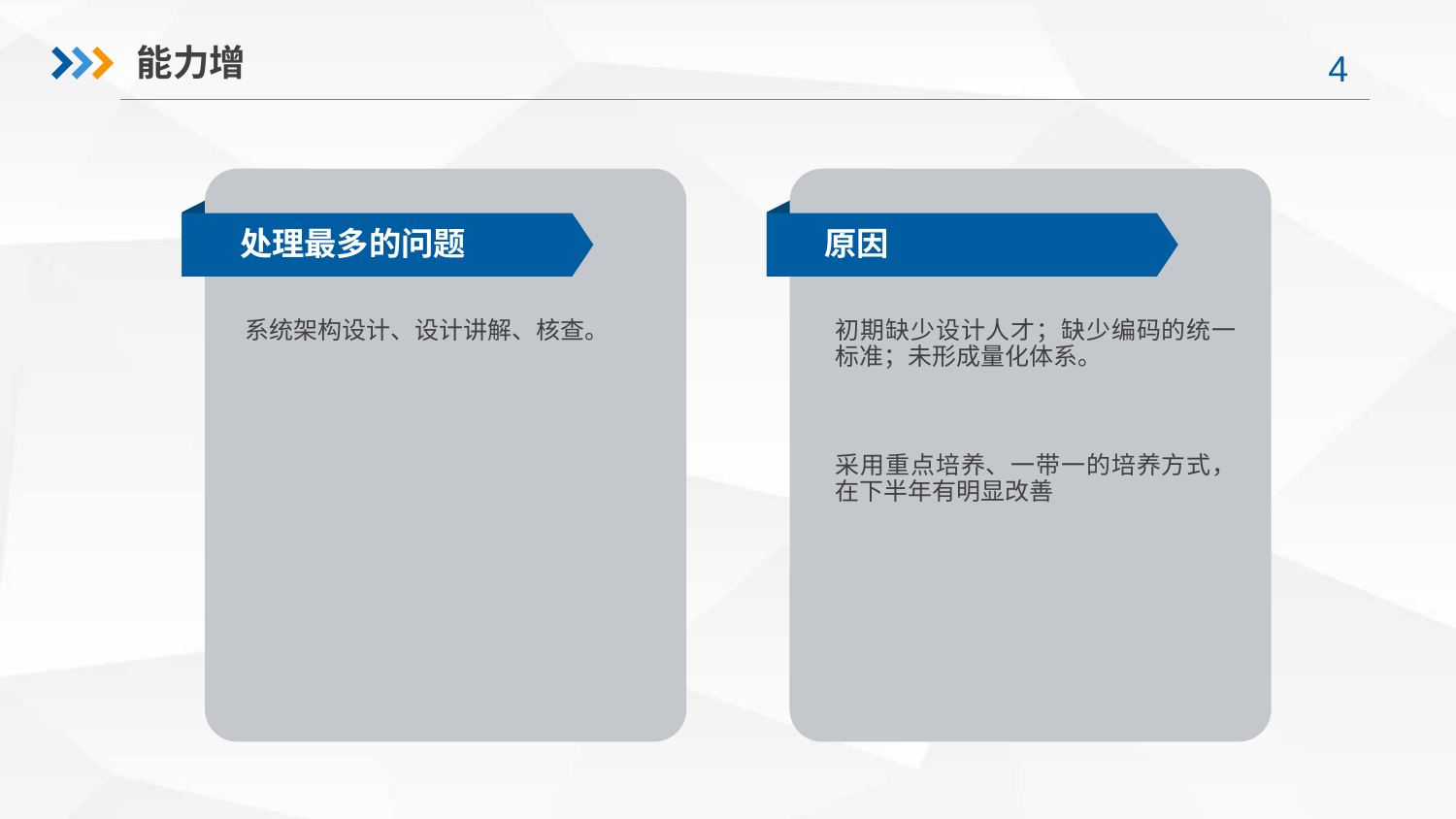

能力增

处理最多的问题
原因
系统架构设计、设计讲解、核查。
初期缺少设计人才；缺少编码的统一标准；未形成量化体系。
采用重点培养、一带一的培养方式，在下半年有明显改善